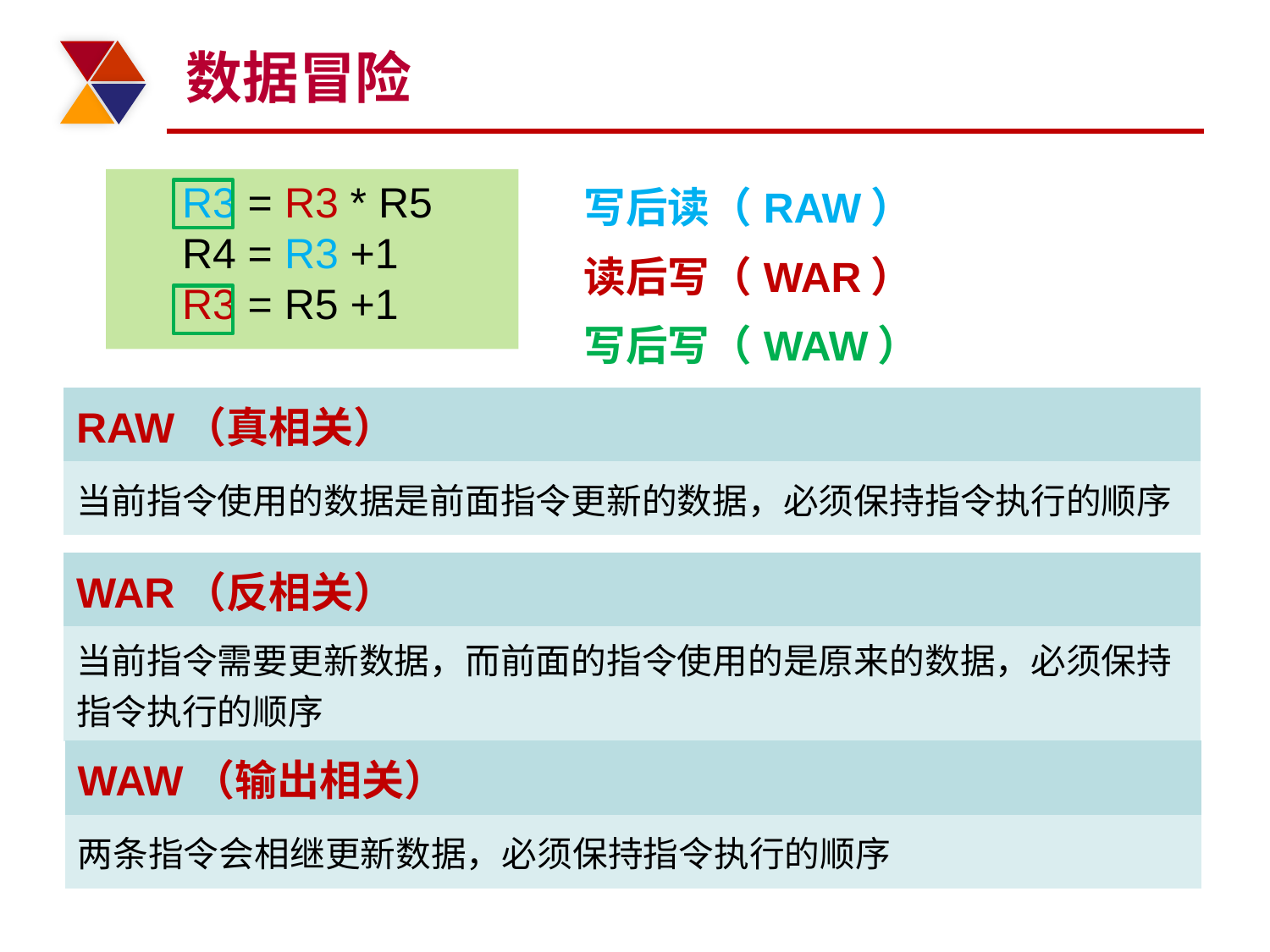

# 数据冒险
写后读（RAW）
读后写（WAR）
写后写（WAW）
R3 = R3 * R5
R4 = R3 +1
R3 = R5 +1

| RAW（真相关） |
| --- |
| 当前指令使用的数据是前面指令更新的数据，必须保持指令执行的顺序 |
| WAR（反相关） |
| --- |
| 当前指令需要更新数据，而前面的指令使用的是原来的数据，必须保持指令执行的顺序 |
| WAW（输出相关） |
| --- |
| 两条指令会相继更新数据，必须保持指令执行的顺序 |